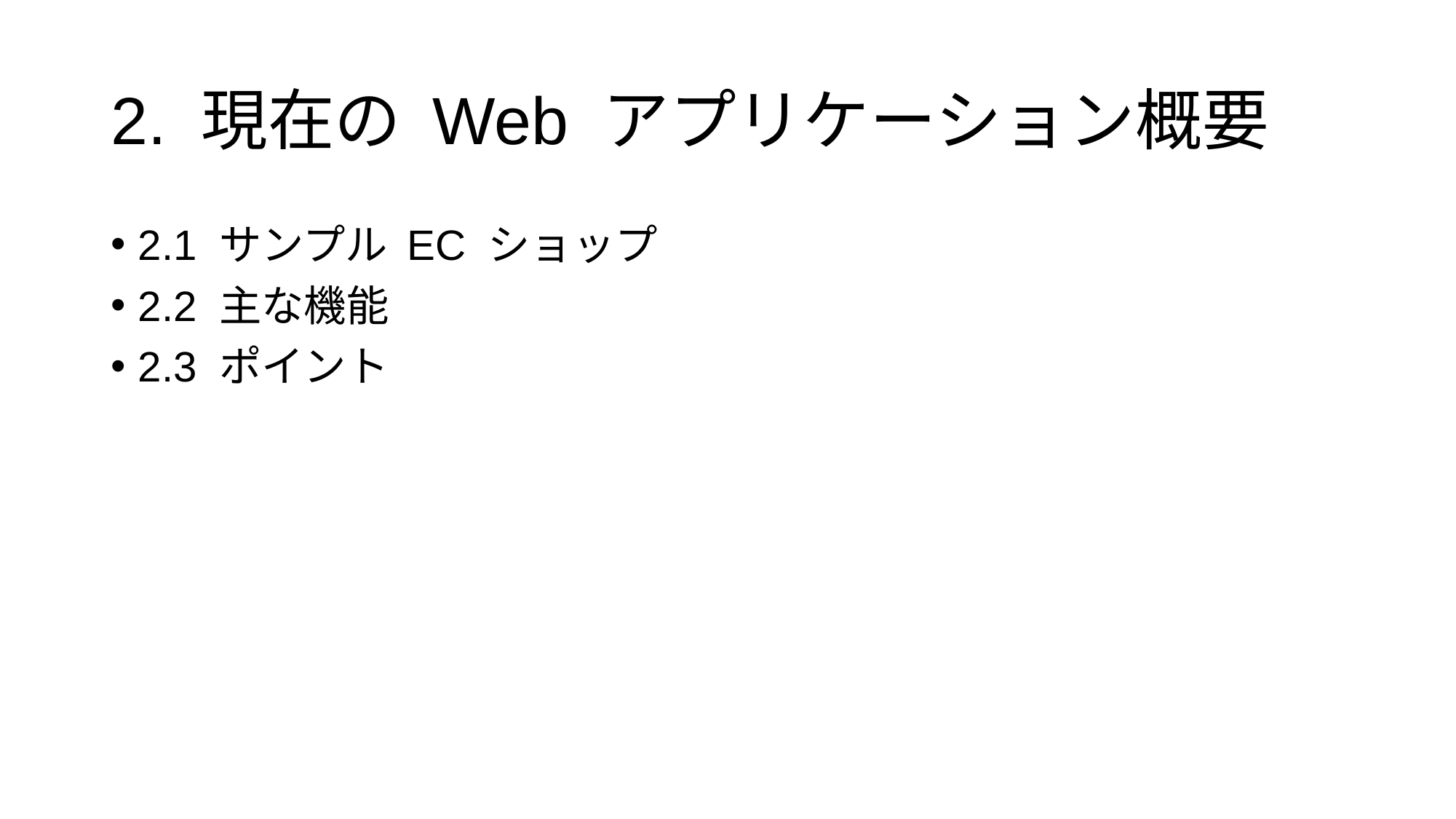

# 2. 現在の Web アプリケーション概要
2.1 サンプル EC ショップ
2.2 主な機能
2.3 ポイント